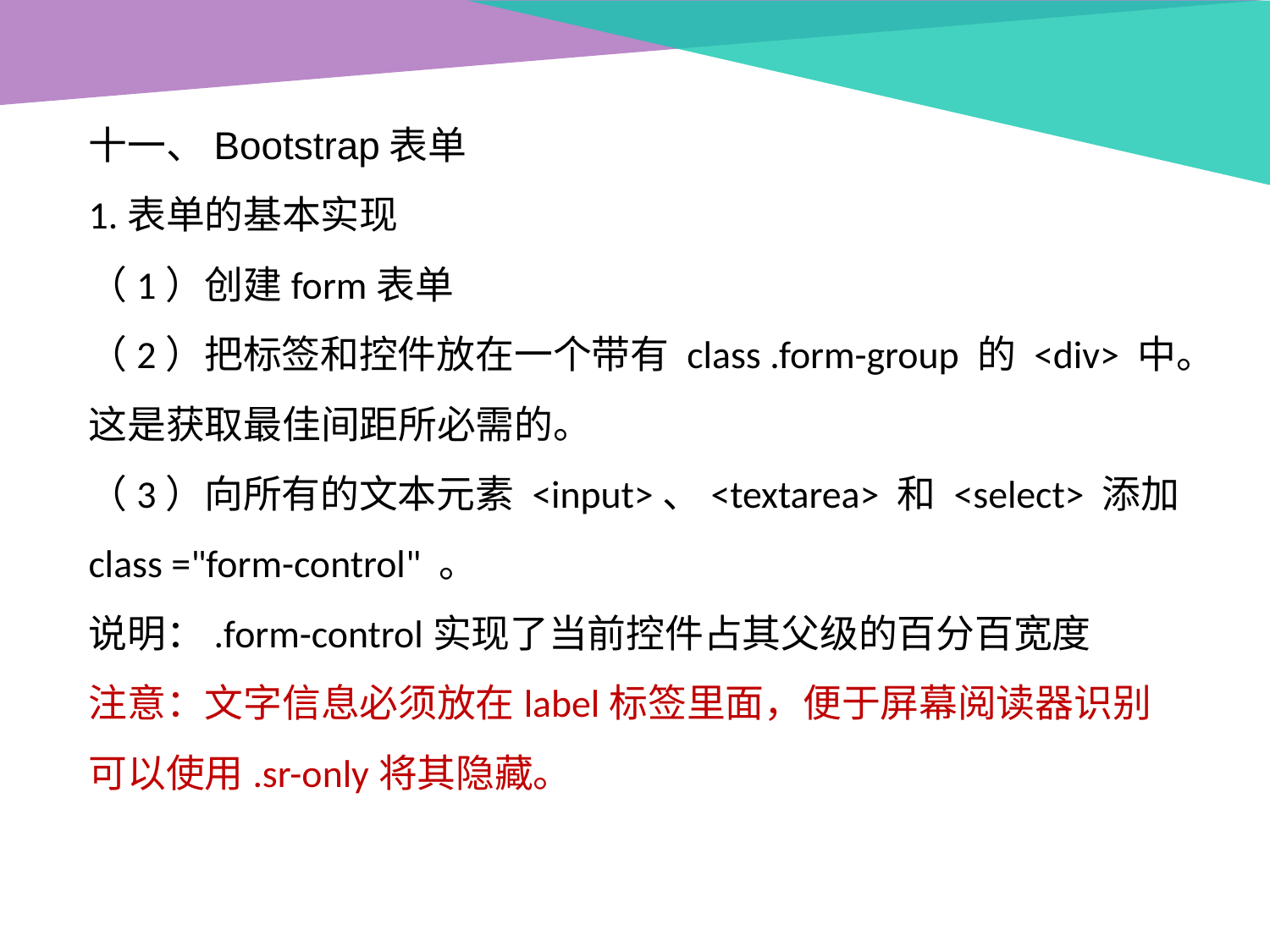

十一、Bootstrap表单
1.表单的基本实现
（1）创建form表单
（2）把标签和控件放在一个带有 class .form-group 的 <div> 中。这是获取最佳间距所必需的。
（3）向所有的文本元素 <input>、<textarea> 和 <select> 添加 class ="form-control" 。
说明：.form-control实现了当前控件占其父级的百分百宽度
注意：文字信息必须放在label标签里面，便于屏幕阅读器识别
可以使用.sr-only将其隐藏。